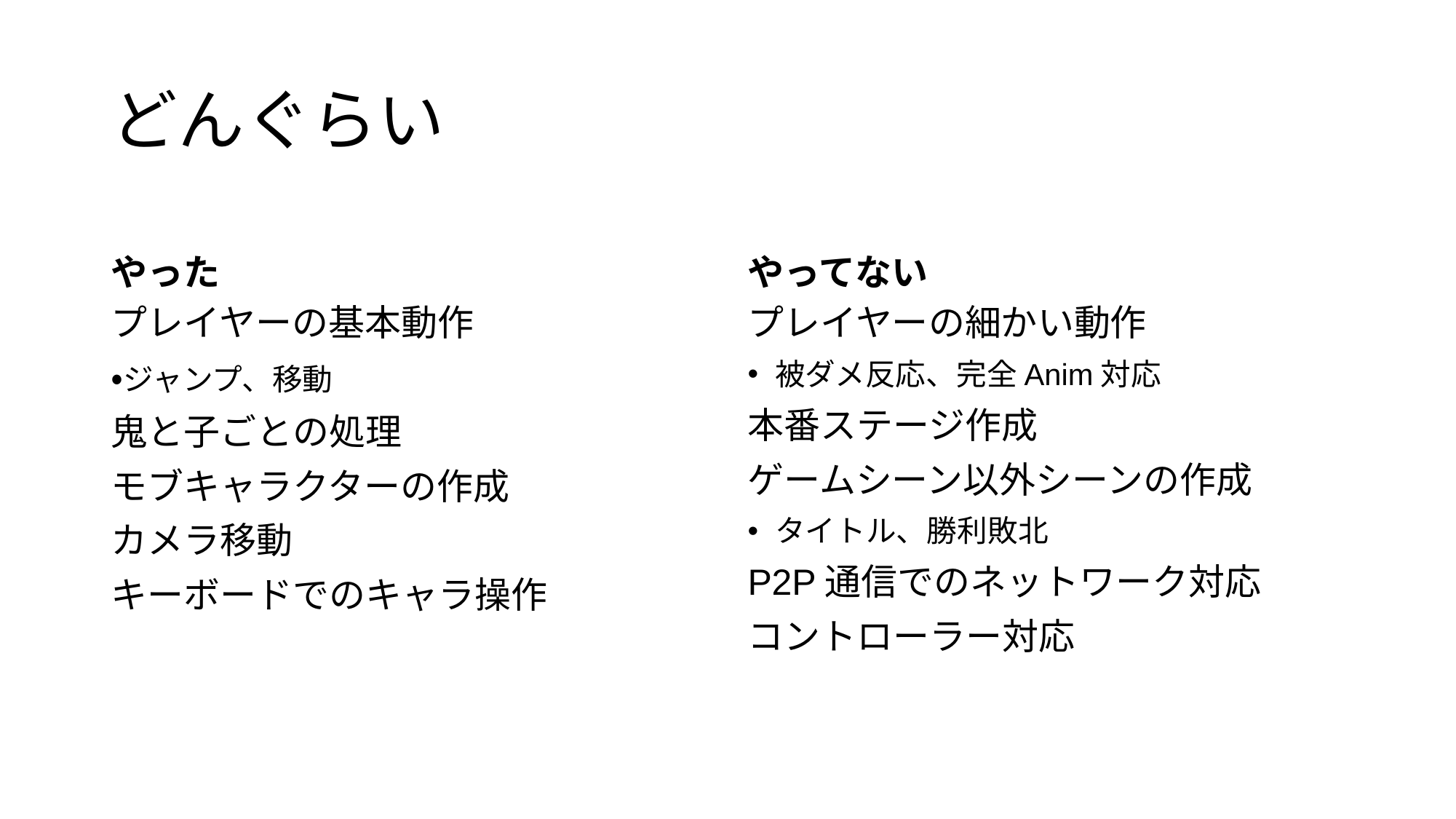

# どんぐらい
やった
やってない

プレイヤーの基本動作
・ジャンプ、移動
鬼と子ごとの処理
モブキャラクターの作成
カメラ移動
キーボードでのキャラ操作

プレイヤーの細かい動作
被ダメ反応、完全Anim対応
本番ステージ作成
ゲームシーン以外シーンの作成
タイトル、勝利敗北
P2P通信でのネットワーク対応
コントローラー対応